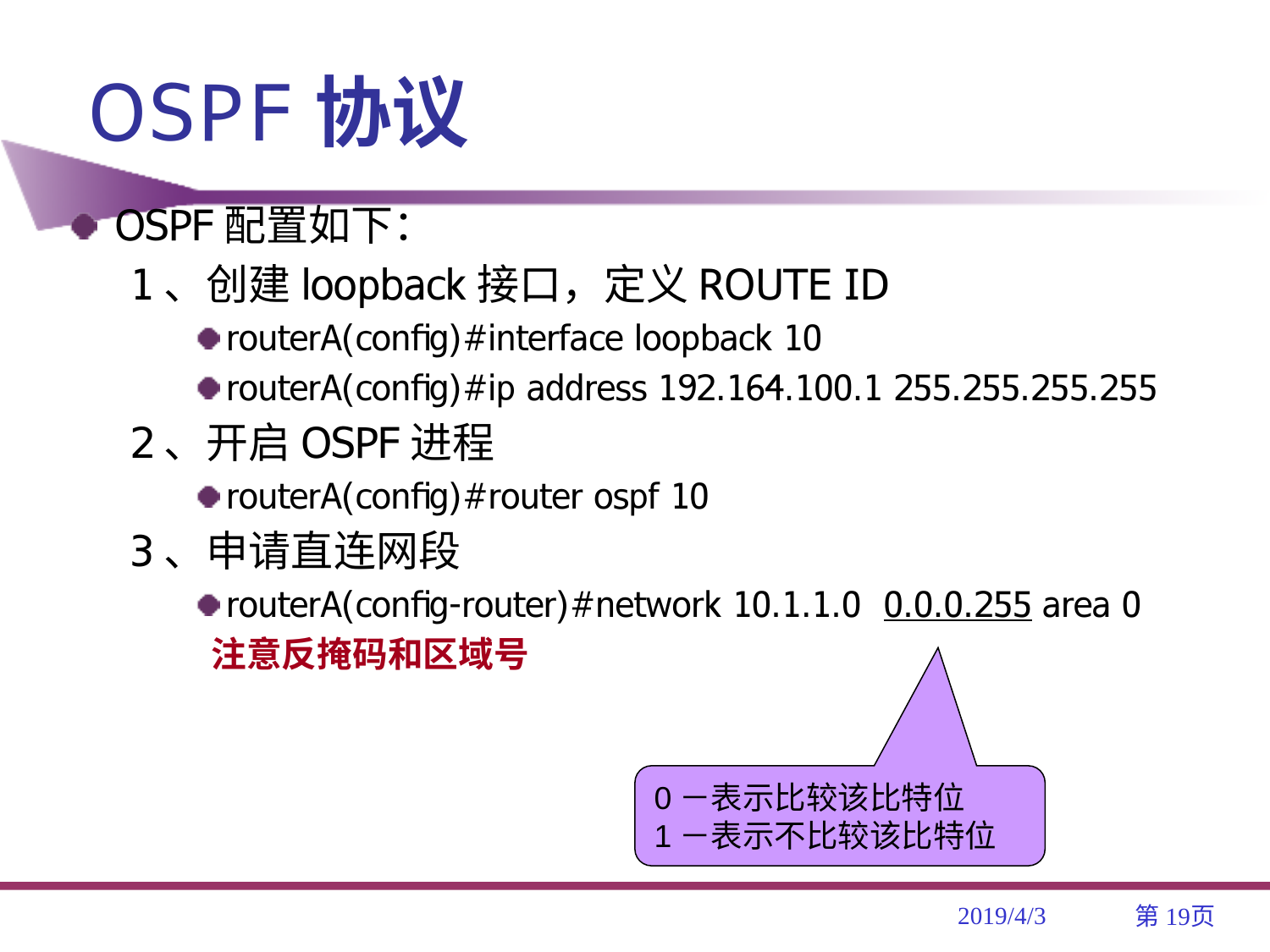

# OSPF协议
OSPF配置如下：
1、创建loopback接口，定义ROUTE ID
routerA(config)#interface loopback 10
routerA(config)#ip address 192.164.100.1 255.255.255.255
2、开启OSPF进程
routerA(config)#router ospf 10
3、申请直连网段
routerA(config-router)#network 10.1.1.0  0.0.0.255 area 0
 注意反掩码和区域号

0－表示比较该比特位
1－表示不比较该比特位
2019/4/3